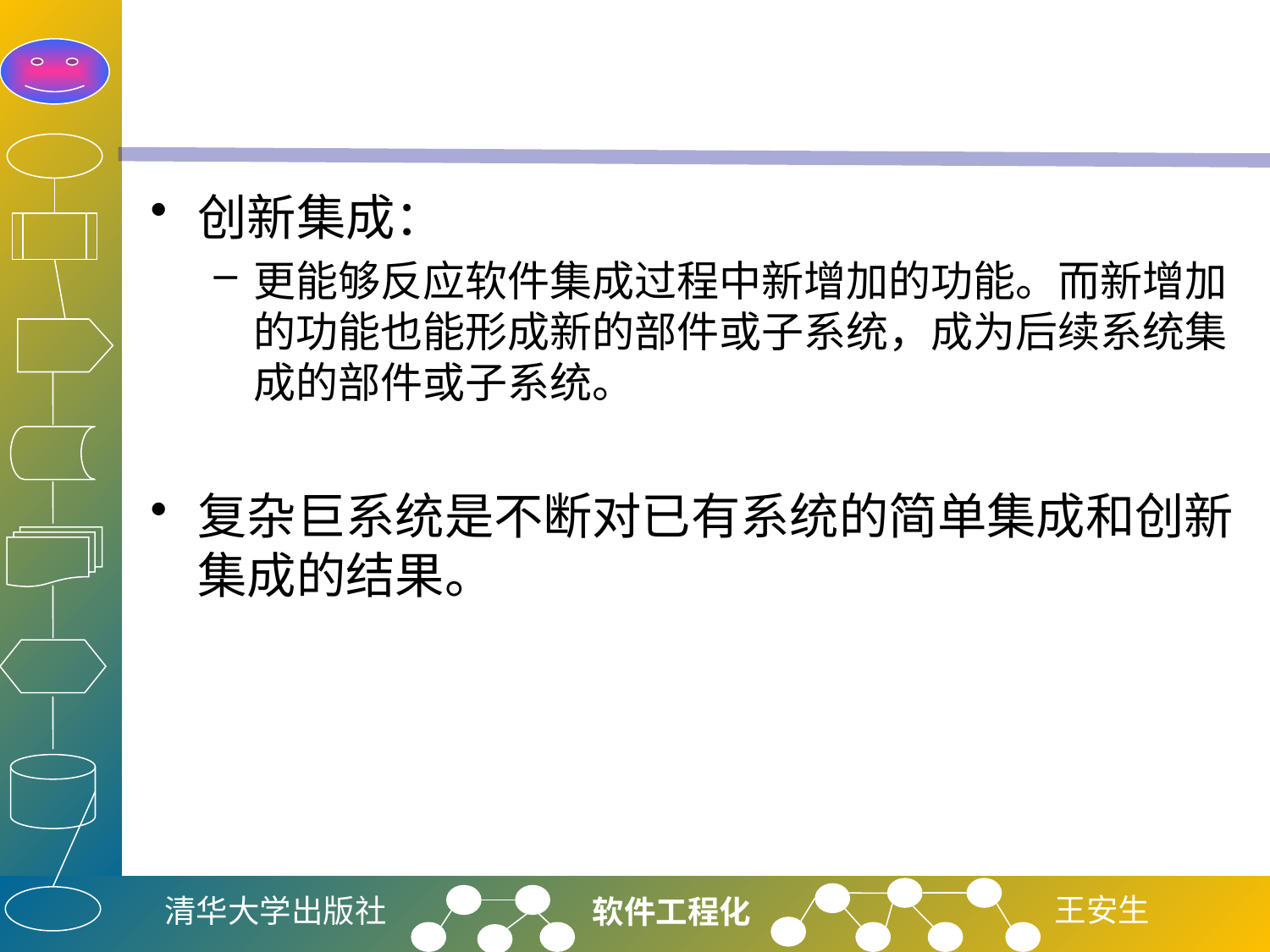

#
创新集成：
更能够反应软件集成过程中新增加的功能。而新增加的功能也能形成新的部件或子系统，成为后续系统集成的部件或子系统。

复杂巨系统是不断对已有系统的简单集成和创新集成的结果。